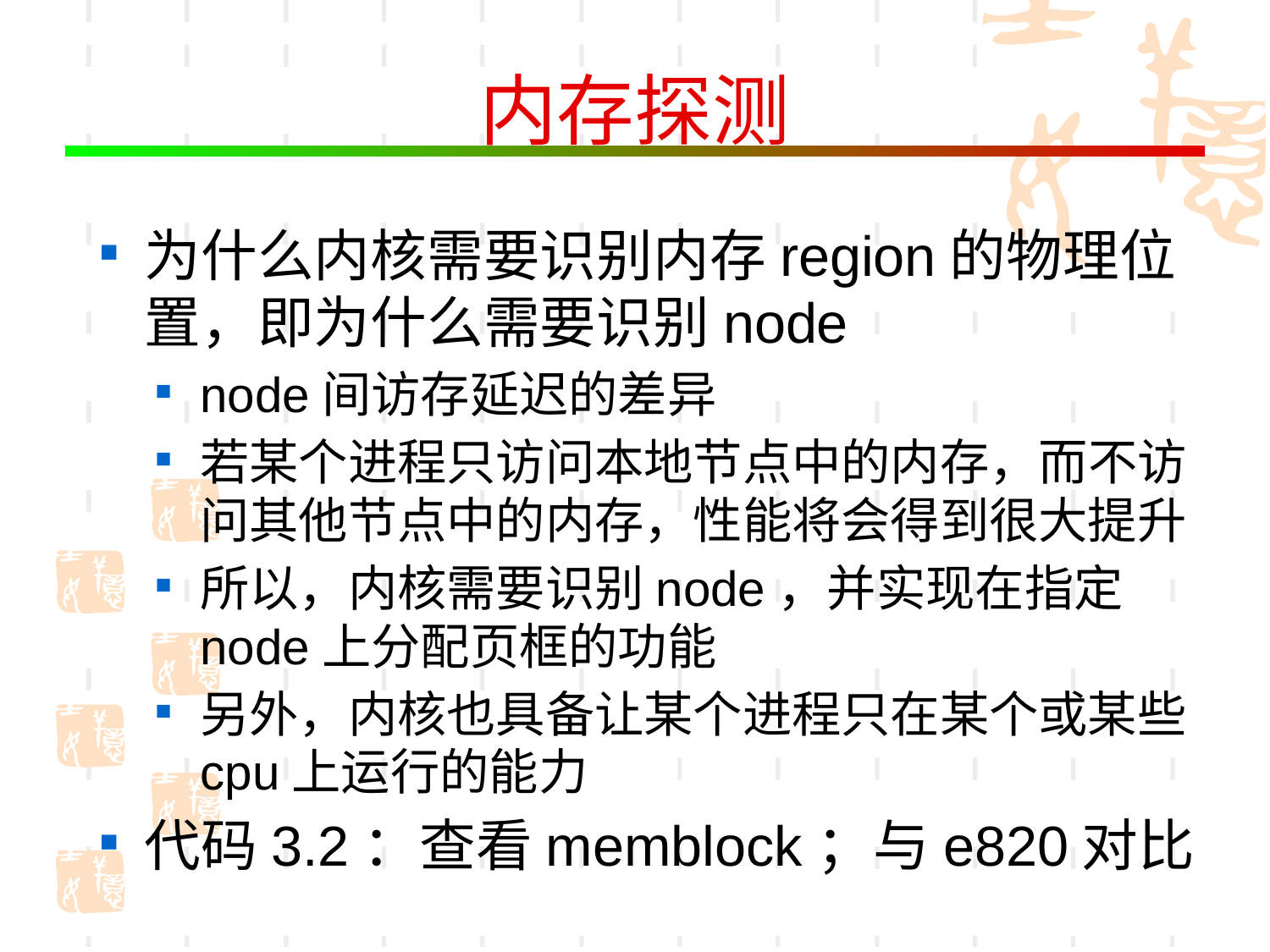

# 内存探测
为什么内核需要识别内存region的物理位置，即为什么需要识别node
node间访存延迟的差异
若某个进程只访问本地节点中的内存，而不访问其他节点中的内存，性能将会得到很大提升
所以，内核需要识别node，并实现在指定node上分配页框的功能
另外，内核也具备让某个进程只在某个或某些cpu上运行的能力
代码3.2：查看memblock；与e820对比